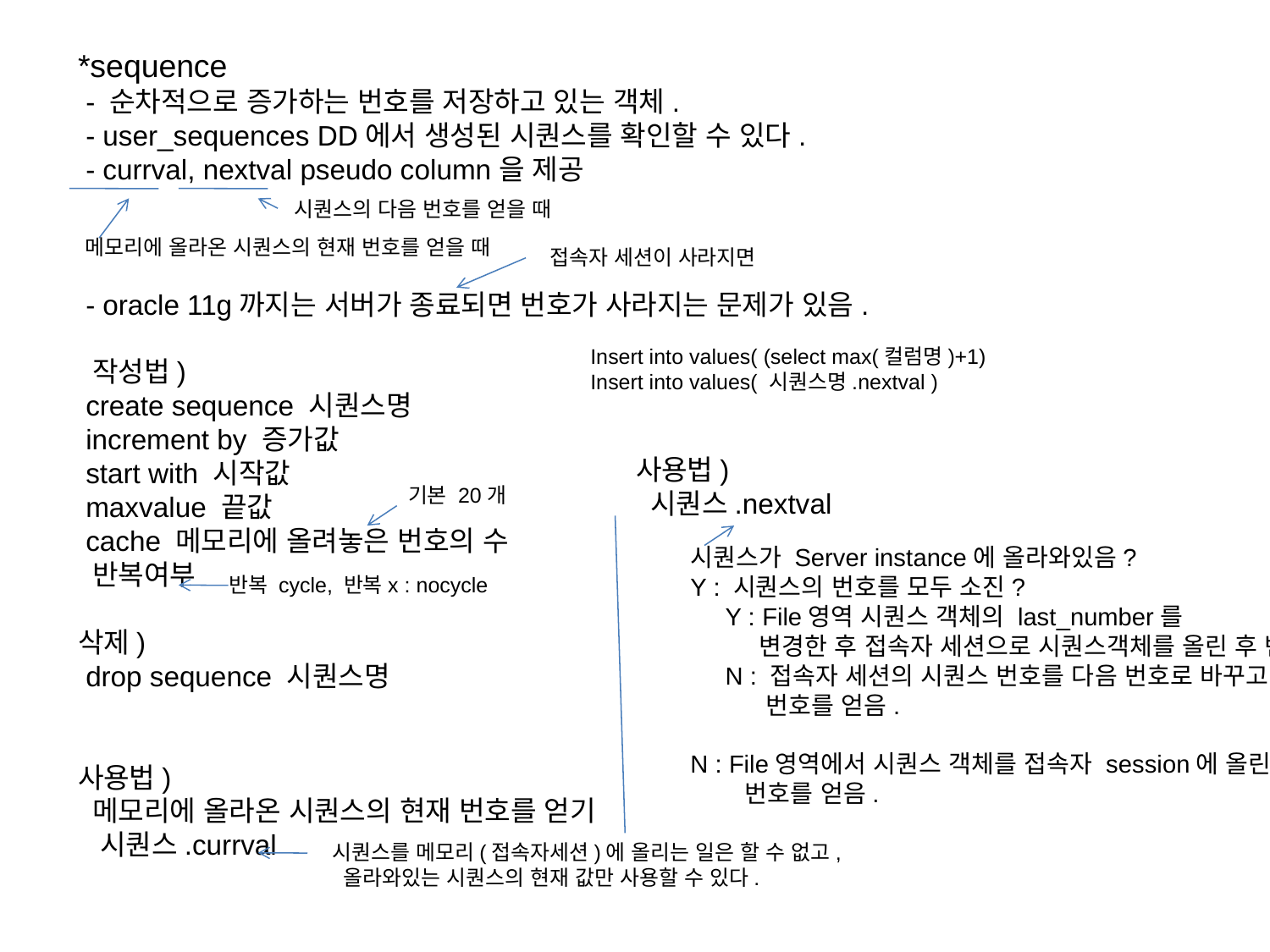

*sequence
 - 순차적으로 증가하는 번호를 저장하고 있는 객체.
 - user_sequences DD에서 생성된 시퀀스를 확인할 수 있다.
 - currval, nextval pseudo column을 제공

 - oracle 11g까지는 서버가 종료되면 번호가 사라지는 문제가 있음.

 작성법)
 create sequence 시퀀스명
 increment by 증가값
 start with 시작값
 maxvalue 끝값
 cache 메모리에 올려놓은 번호의 수
 반복여부

삭제)
 drop sequence 시퀀스명

사용법)
 메모리에 올라온 시퀀스의 현재 번호를 얻기
  시퀀스.currval

시퀀스의 다음 번호를 얻을 때
메모리에 올라온 시퀀스의 현재 번호를 얻을 때
접속자 세션이 사라지면
Insert into values( (select max(컬럼명)+1)
Insert into values( 시퀀스명.nextval )

사용법)
 시퀀스.nextval

기본 20개
시퀀스가 Server instance에 올라와있음?
Y : 시퀀스의 번호를 모두 소진?
     Y : File영역 시퀀스 객체의 last_number를
         변경한 후 접속자 세션으로 시퀀스객체를 올린 후 번호 얻음.
     N : 접속자 세션의 시퀀스 번호를 다음 번호로 바꾸고
          번호를 얻음.

N : File영역에서 시퀀스 객체를 접속자 session에 올린 후
       번호를 얻음.
반복 cycle, 반복x : nocycle
시퀀스를 메모리(접속자세션)에 올리는 일은 할 수 없고,
 올라와있는 시퀀스의 현재 값만 사용할 수 있다.